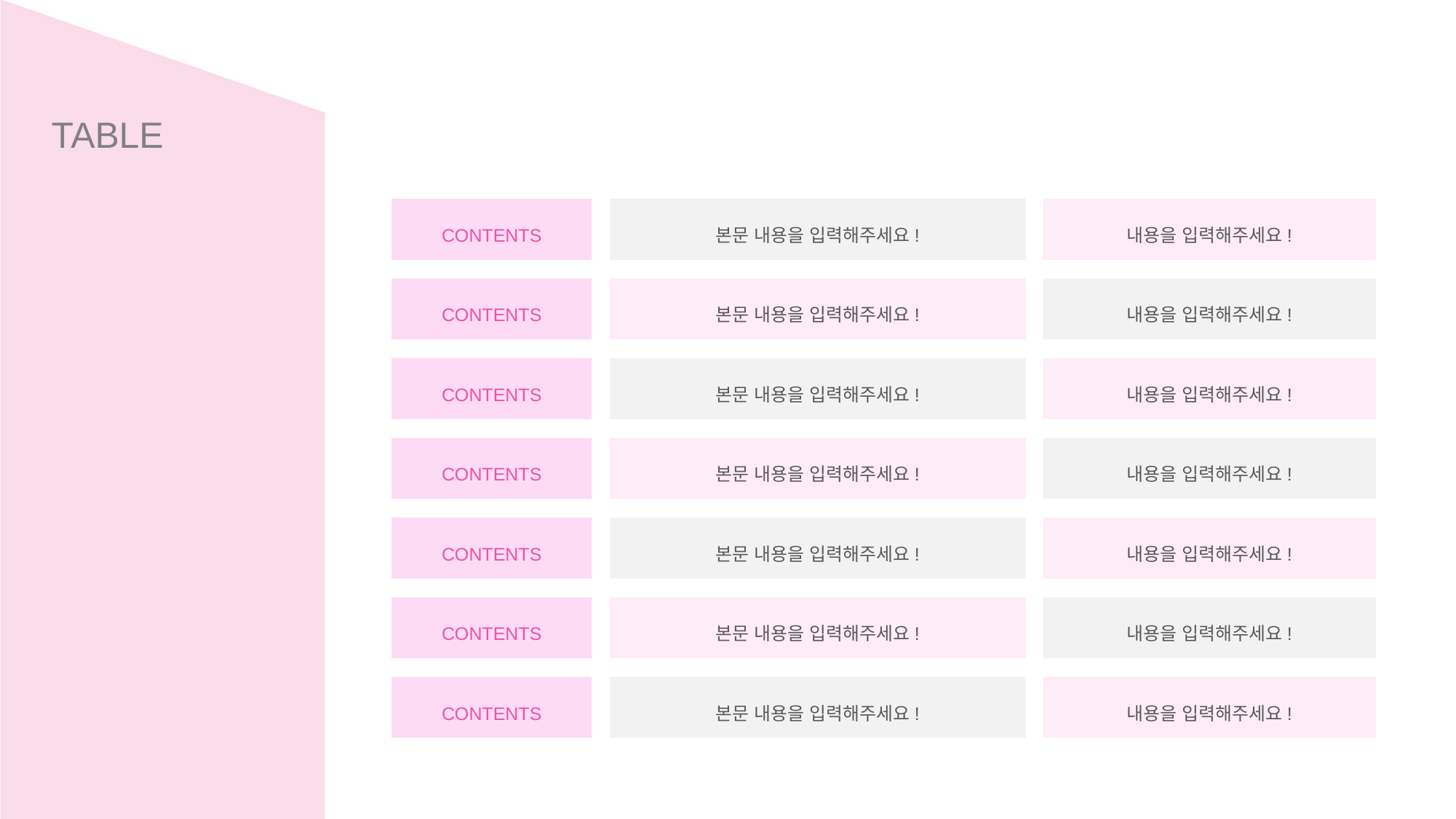

TABLE
CONTENTS
본문 내용을 입력해주세요!
내용을 입력해주세요!
CONTENTS
본문 내용을 입력해주세요!
내용을 입력해주세요!
CONTENTS
본문 내용을 입력해주세요!
내용을 입력해주세요!
CONTENTS
본문 내용을 입력해주세요!
내용을 입력해주세요!
CONTENTS
본문 내용을 입력해주세요!
내용을 입력해주세요!
CONTENTS
본문 내용을 입력해주세요!
내용을 입력해주세요!
CONTENTS
본문 내용을 입력해주세요!
내용을 입력해주세요!